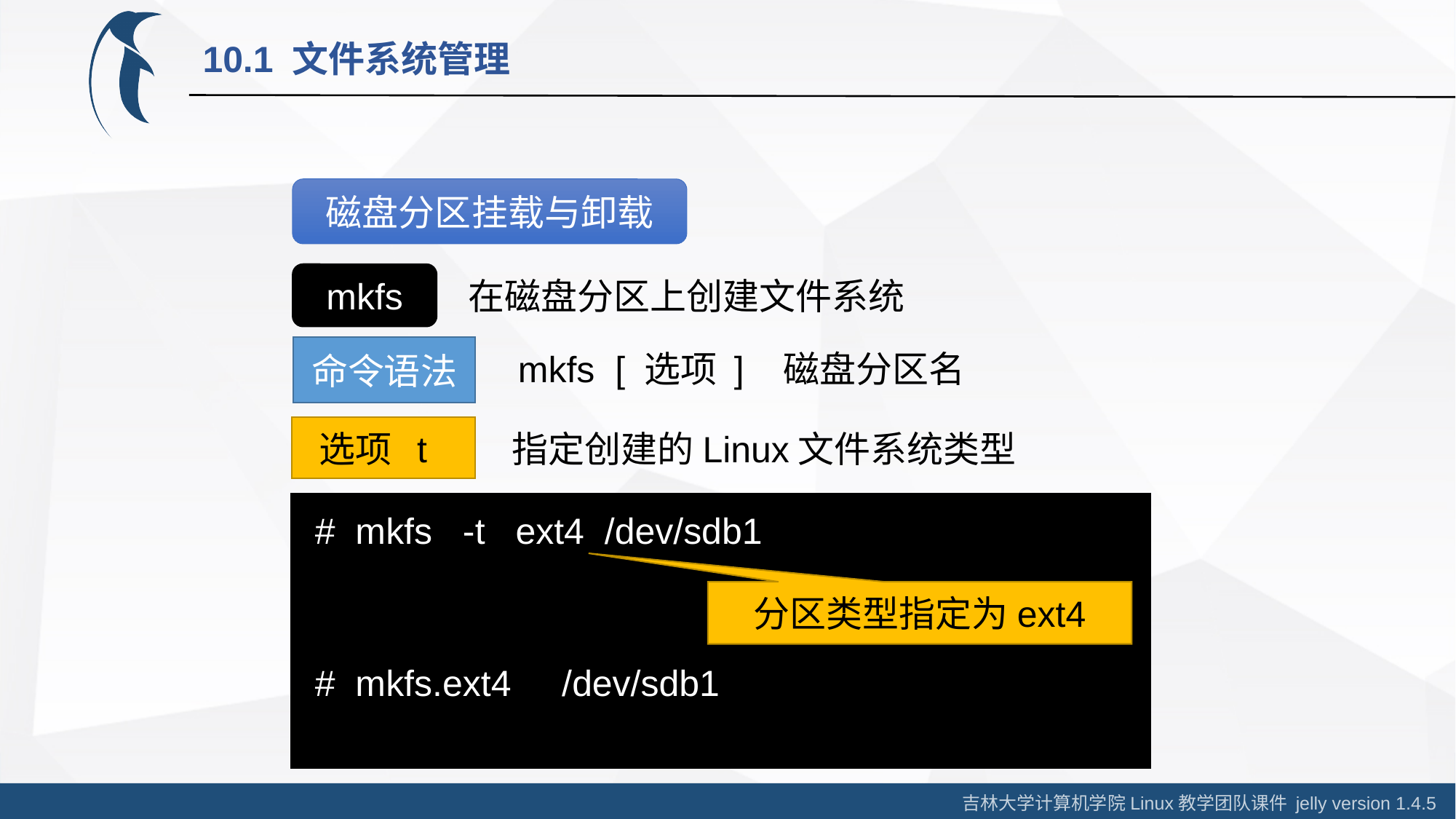

10.1 文件系统管理
磁盘分区挂载与卸载
mkfs
在磁盘分区上创建文件系统
命令语法
mkfs  [ 选项 ]   磁盘分区名
 选项  t
指定创建的Linux文件系统类型

#  mkfs   -t   ext4  /dev/sdb1
分区类型指定为ext4
#  mkfs.ext4     /dev/sdb1